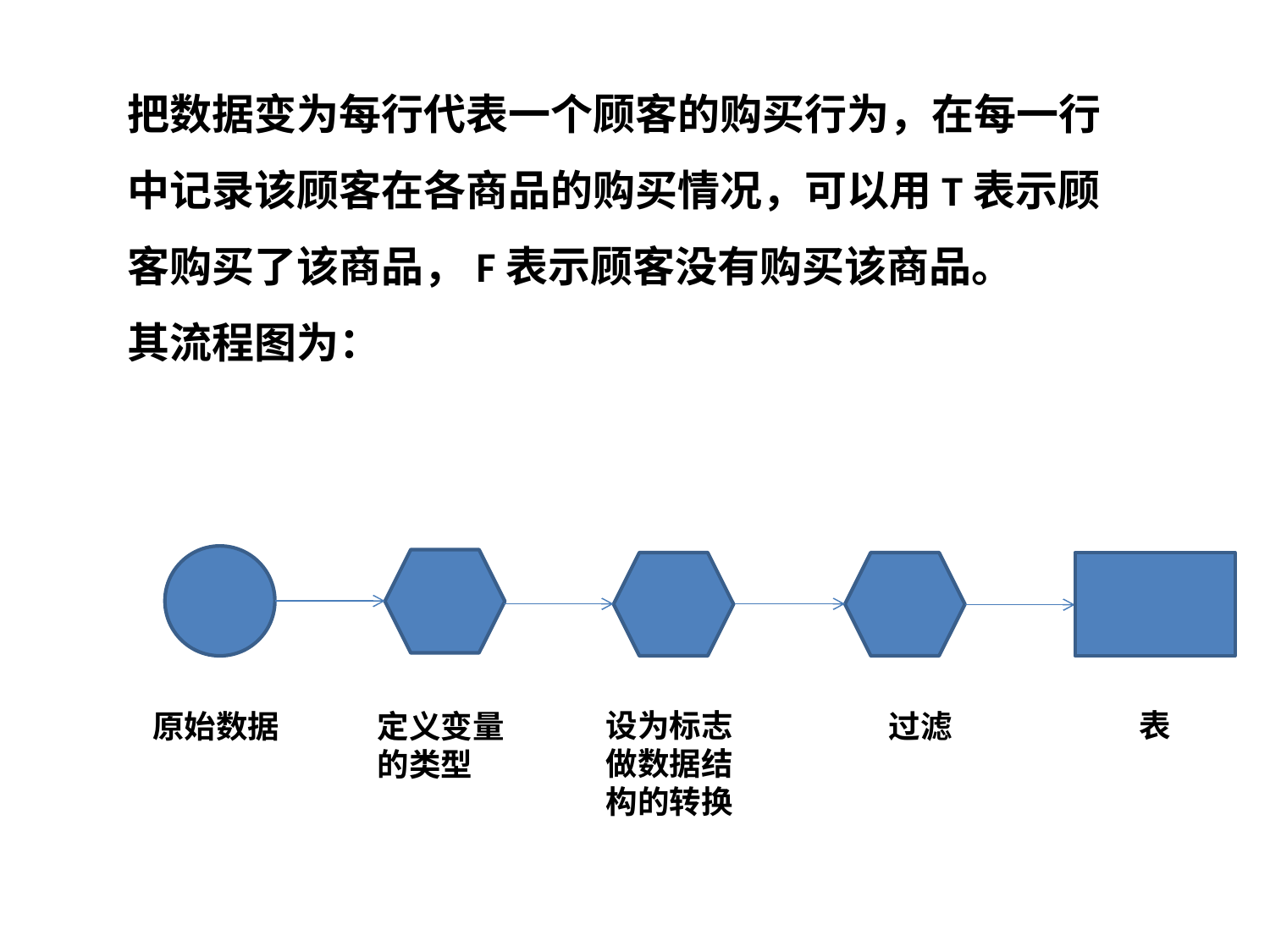

把数据变为每行代表一个顾客的购买行为，在每一行中记录该顾客在各商品的购买情况，可以用T表示顾客购买了该商品，F表示顾客没有购买该商品。
其流程图为：

设为标志
做数据结构的转换
表
原始数据
定义变量的类型
过滤